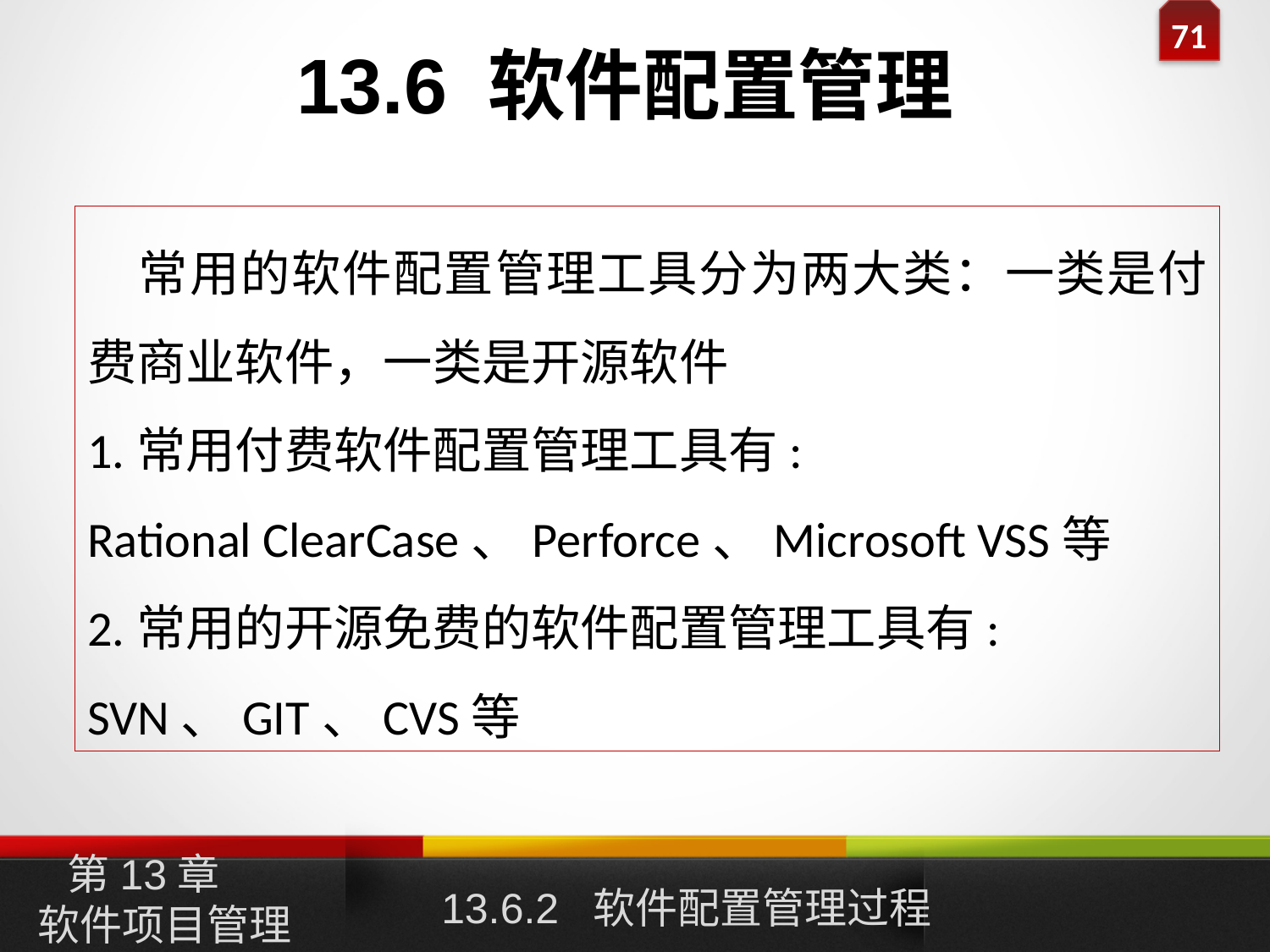

# 13.6 软件配置管理
   常用的软件配置管理工具分为两大类：一类是付费商业软件，一类是开源软件
1.常用付费软件配置管理工具有:
Rational ClearCase、Perforce、Microsoft VSS等
2.常用的开源免费的软件配置管理工具有:
SVN、GIT、CVS等
第13章
软件项目管理
13.6.2  软件配置管理过程